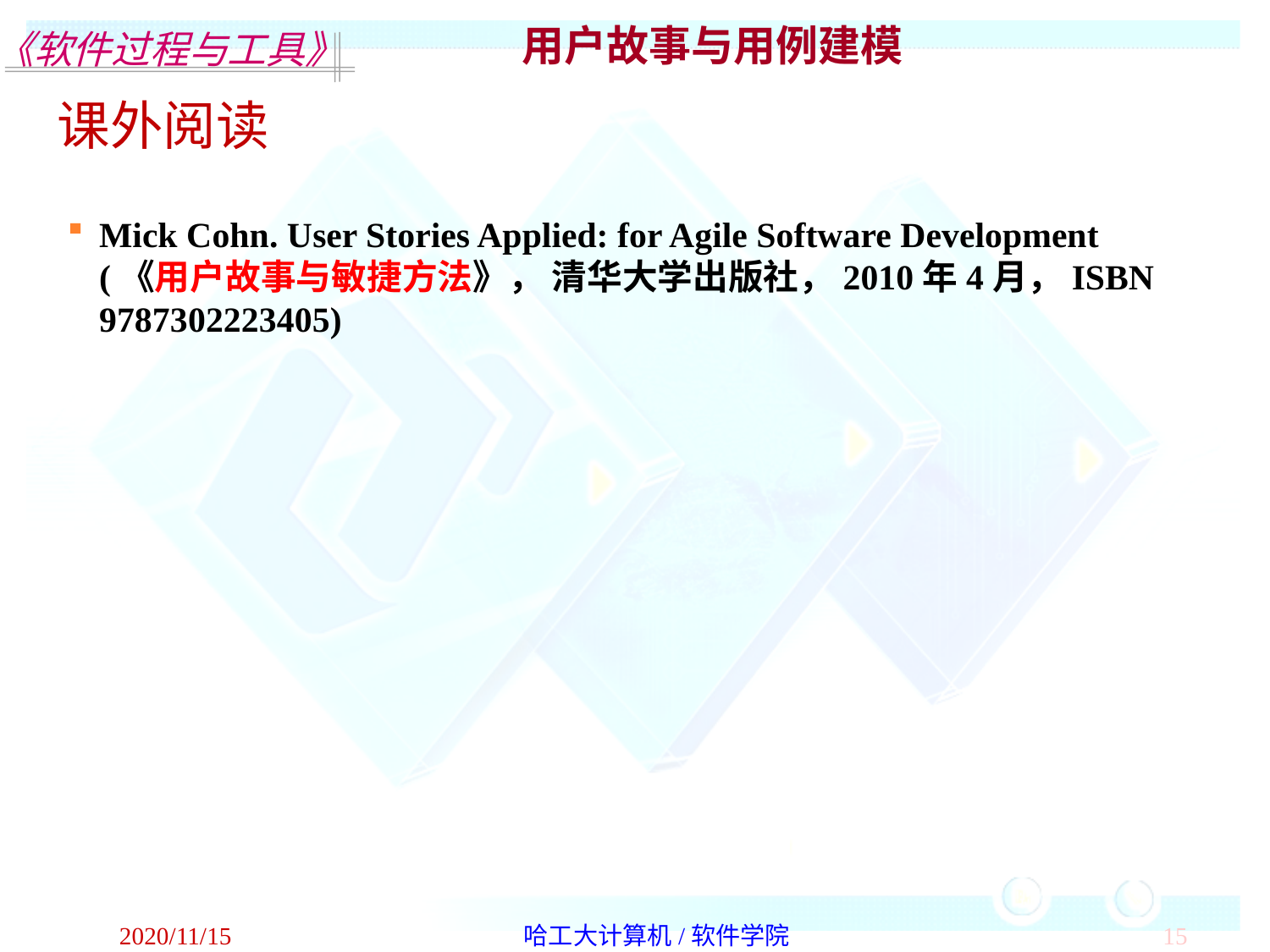

用户故事与用例建模
课外阅读
Mick Cohn. User Stories Applied: for Agile Software Development (《用户故事与敏捷方法》， 清华大学出版社，2010年4月，ISBN 9787302223405)